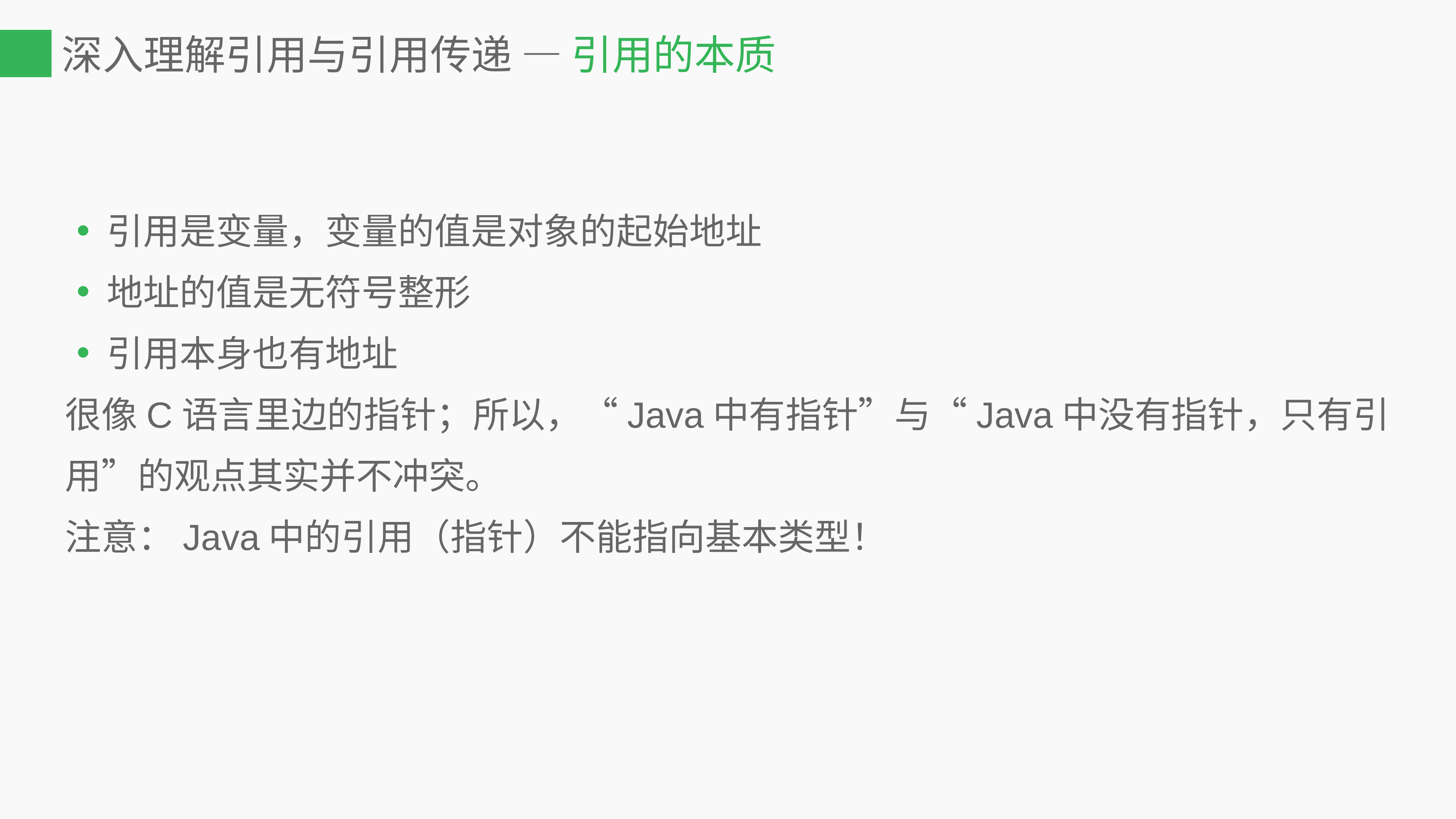

# 深入理解引用与引用传递 — 引用的本质
引用是变量，变量的值是对象的起始地址
地址的值是无符号整形
引用本身也有地址
很像C语言里边的指针；所以，“Java中有指针”与“Java中没有指针，只有引用”的观点其实并不冲突。
注意：Java中的引用（指针）不能指向基本类型！